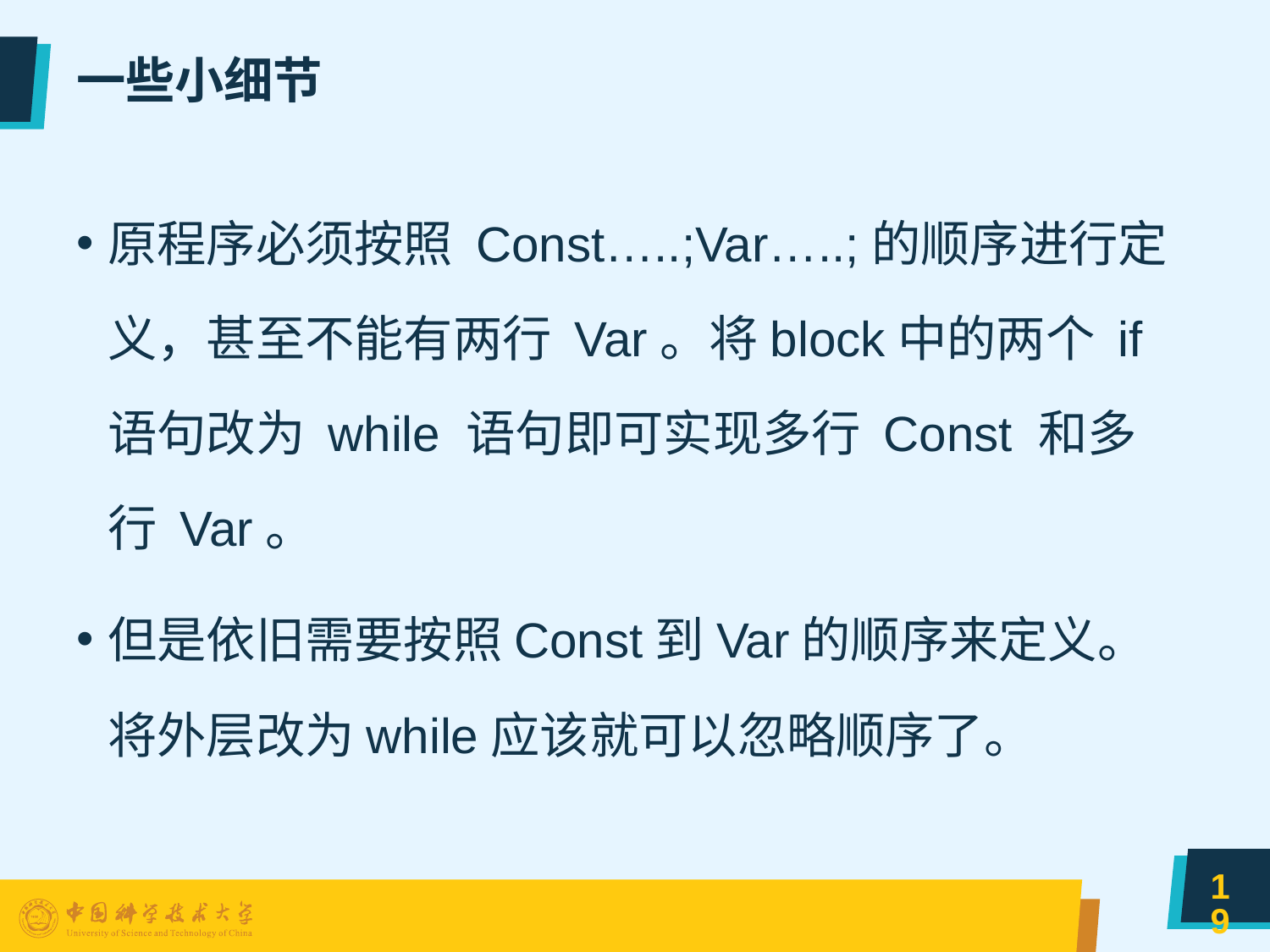

# 一些小细节
原程序必须按照 Const…..;Var…..;的顺序进行定义，甚至不能有两行 Var。将block中的两个 if 语句改为 while 语句即可实现多行 Const 和多行 Var。
但是依旧需要按照Const到Var的顺序来定义。将外层改为while应该就可以忽略顺序了。

19